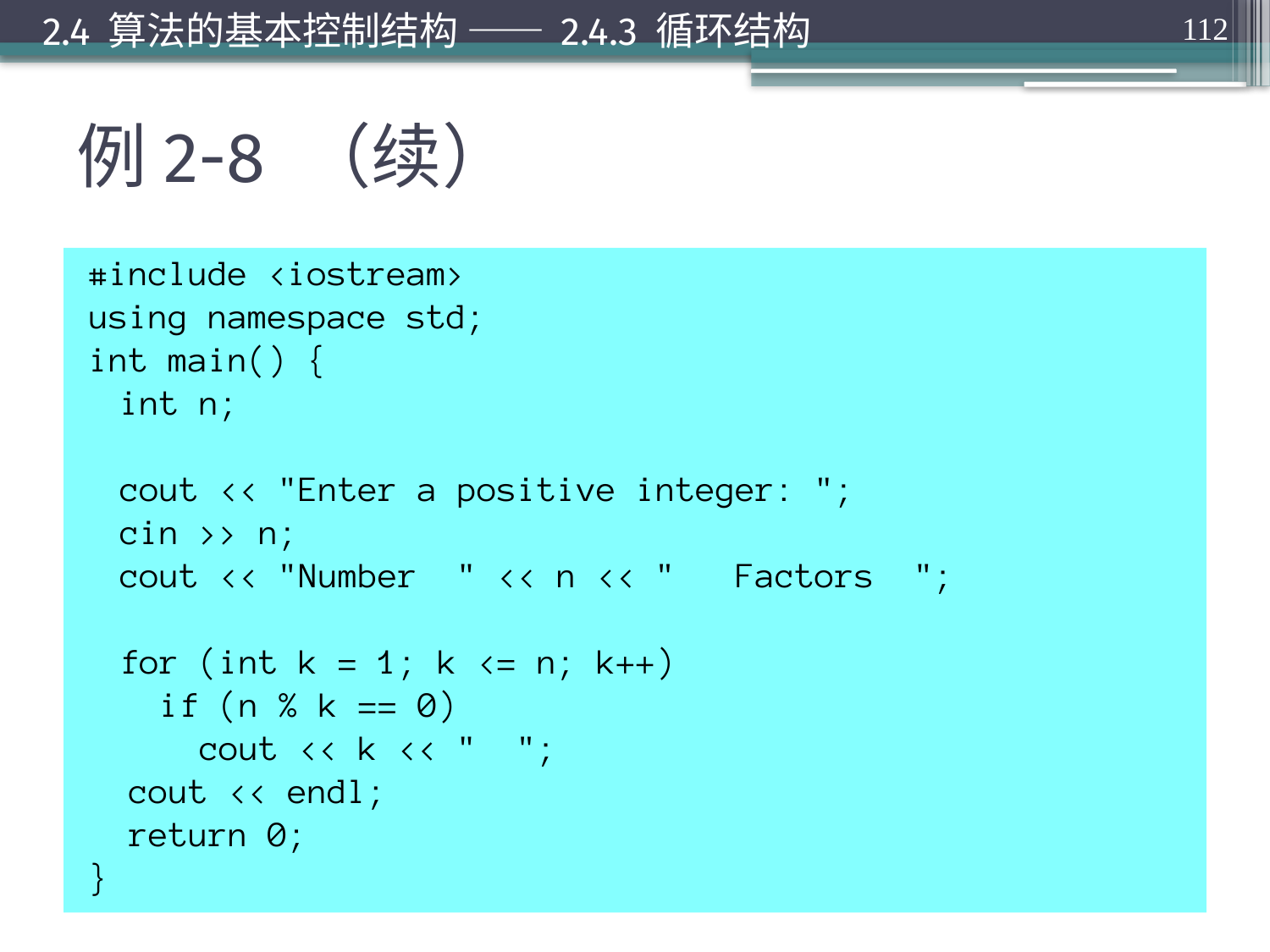

2.4 算法的基本控制结构 —— 2.4.3 循环结构
112
# 例2-8 （续）
#include <iostream>
using namespace std;
int main() {
	int n;

	cout << "Enter a positive integer: ";
	cin >> n;
	cout << "Number  " << n << "   Factors  ";

	for (int k = 1; k <= n; k++)
	  if (n % k == 0)
	    cout << k << "  ";
  cout << endl;
  return 0;
}